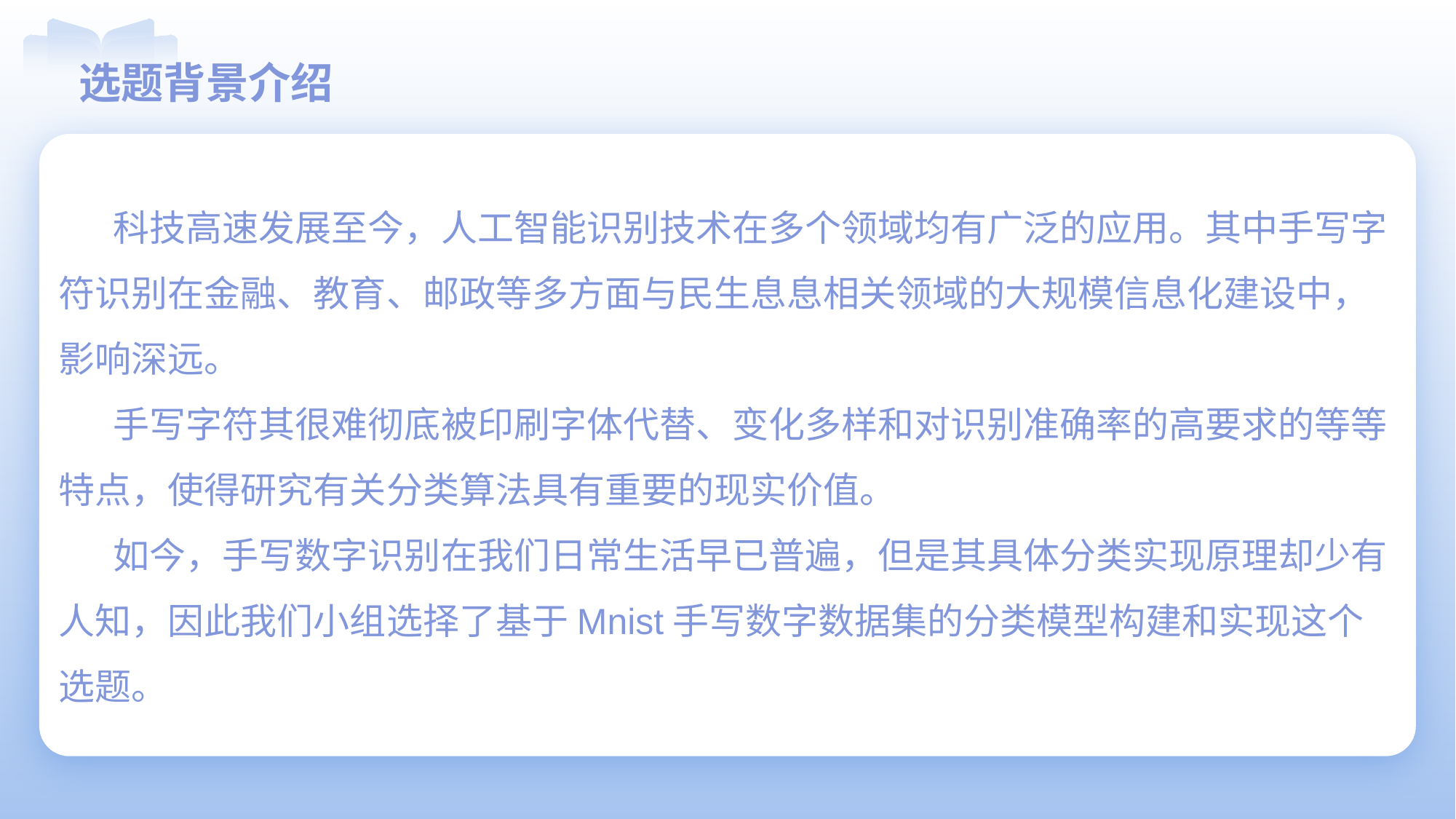

选题背景介绍
科技高速发展至今，人工智能识别技术在多个领域均有广泛的应用。其中手写字符识别在金融、教育、邮政等多方面与民生息息相关领域的大规模信息化建设中，影响深远。
手写字符其很难彻底被印刷字体代替、变化多样和对识别准确率的高要求的等等特点，使得研究有关分类算法具有重要的现实价值。
如今，手写数字识别在我们日常生活早已普遍，但是其具体分类实现原理却少有人知，因此我们小组选择了基于Mnist手写数字数据集的分类模型构建和实现这个选题。